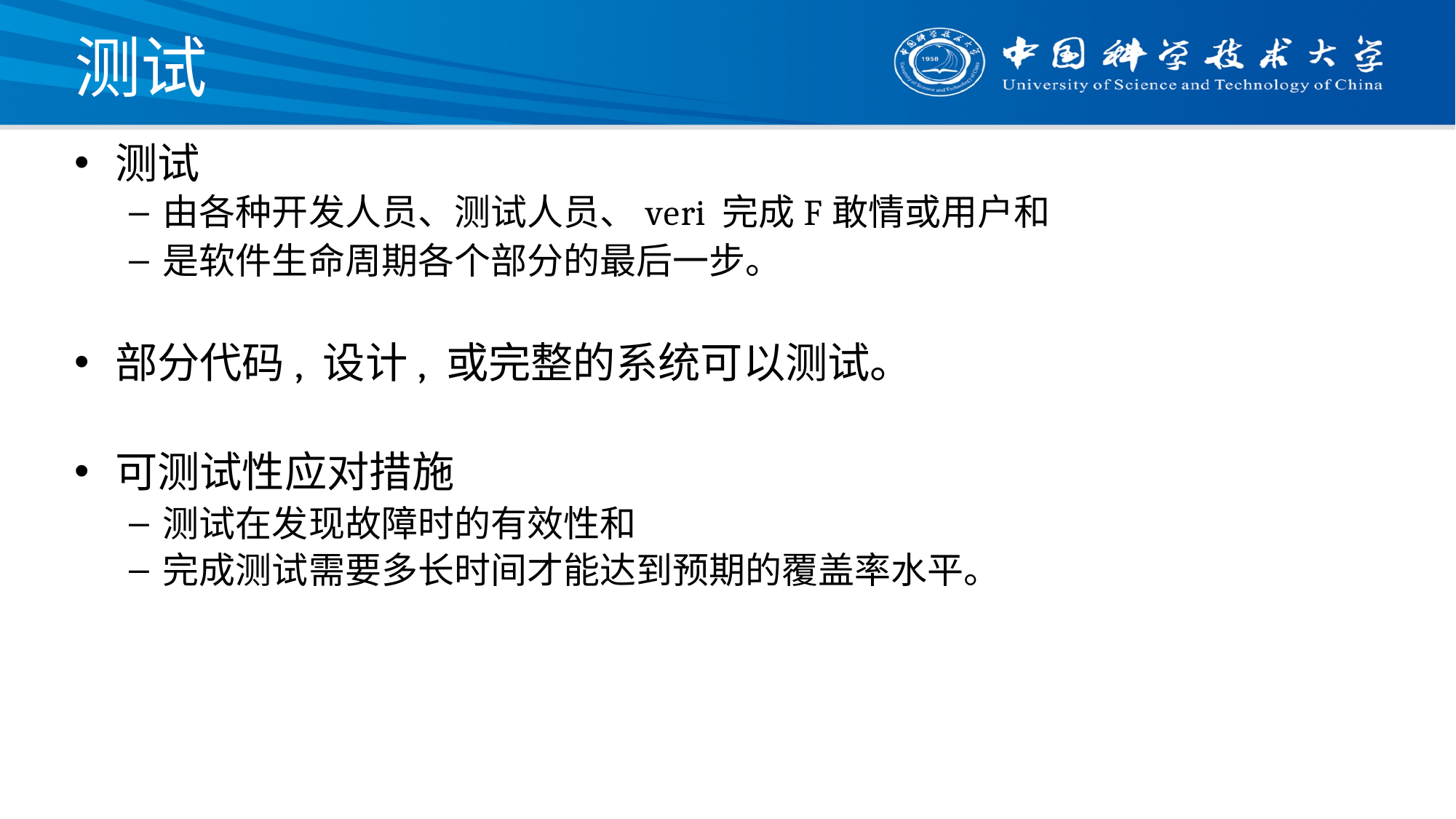

# 测试
测试
由各种开发人员、测试人员、veri 完成F敢情或用户和
是软件生命周期各个部分的最后一步。

部分代码, 设计, 或完整的系统可以测试。

可测试性应对措施
测试在发现故障时的有效性和
完成测试需要多长时间才能达到预期的覆盖率水平。